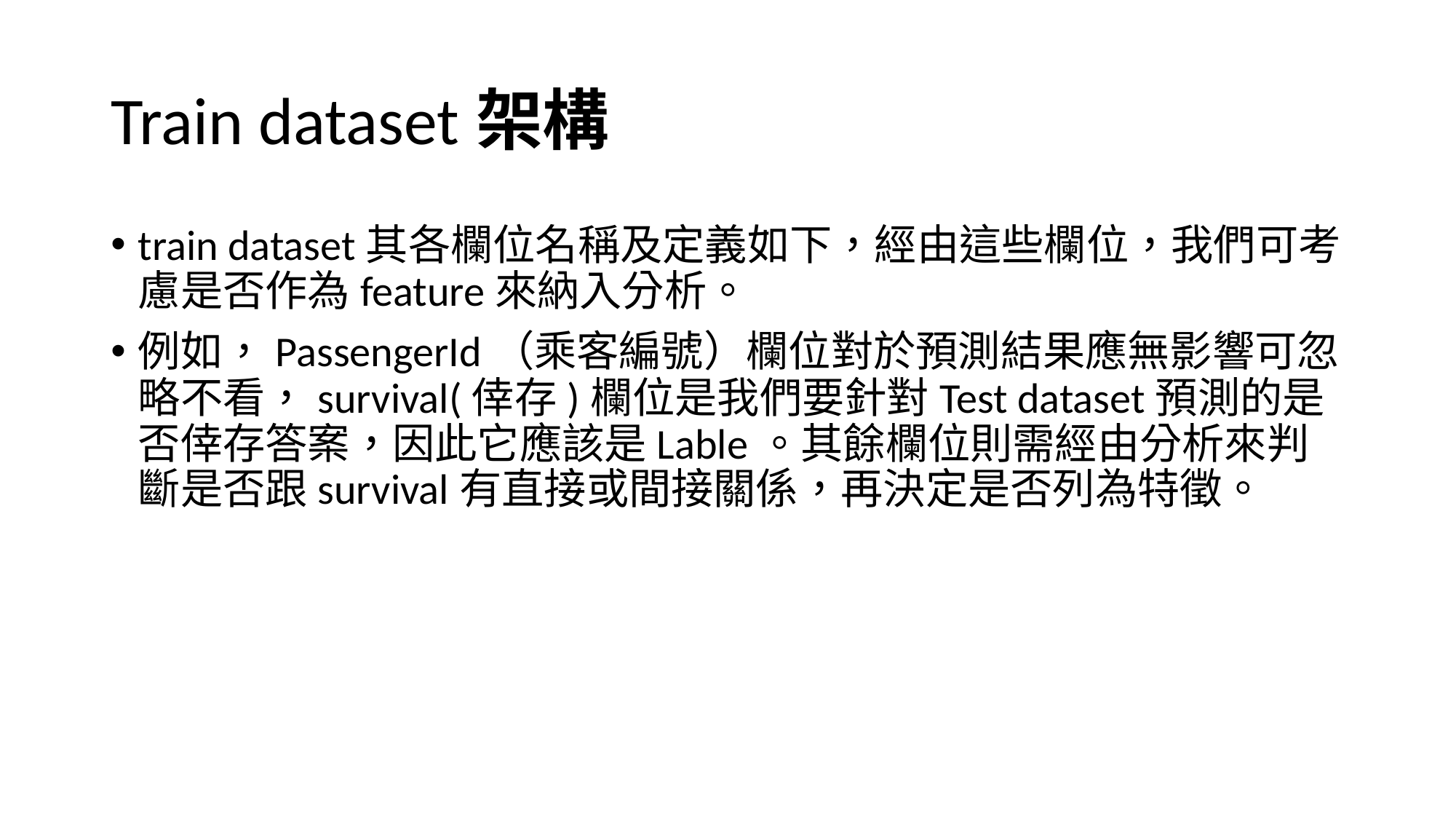

# Train dataset架構
train dataset其各欄位名稱及定義如下，經由這些欄位，我們可考慮是否作為feature來納入分析。
例如，PassengerId（乘客編號）欄位對於預測結果應無影響可忽略不看，survival(倖存)欄位是我們要針對Test dataset預測的是否倖存答案，因此它應該是Lable。其餘欄位則需經由分析來判斷是否跟survival有直接或間接關係，再決定是否列為特徵。